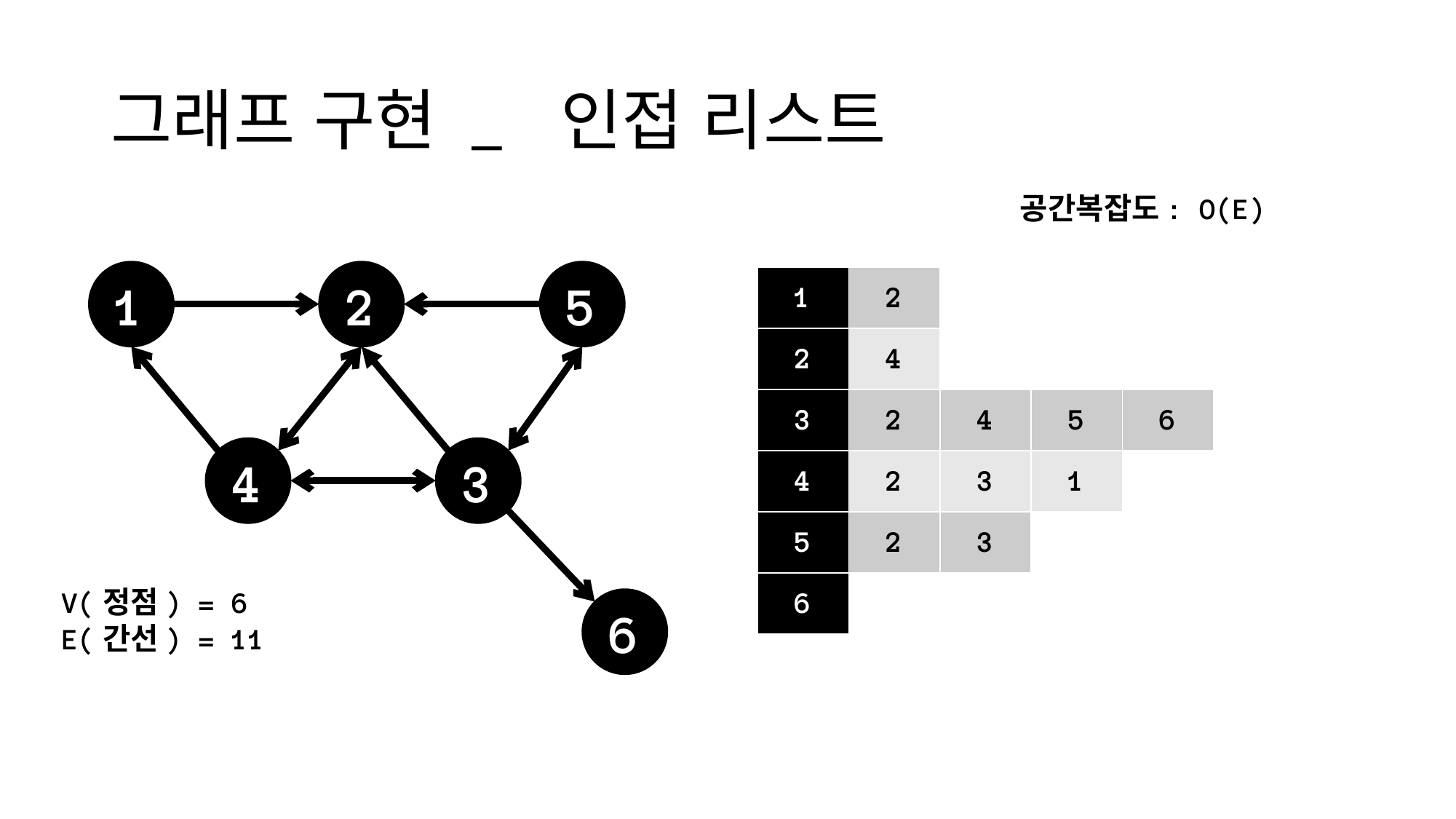

# 그래프 구현 _ 인접 리스트
공간복잡도: O(E)
1
2
5
| 1 | 2 |  |  |  |  |  |
| --- | --- | --- | --- | --- | --- | --- |
| 2 | 4 |  |  |  |  |  |
| 3 | 2 | 4 | 5 | 6 |  |  |
| 4 | 2 | 3 | 1 |  |  |  |
| 5 | 2 | 3 |  |  |  |  |
| 6 |  |  |  |  |  |  |
4
3
V(정점) = 6
E(간선) = 11
6